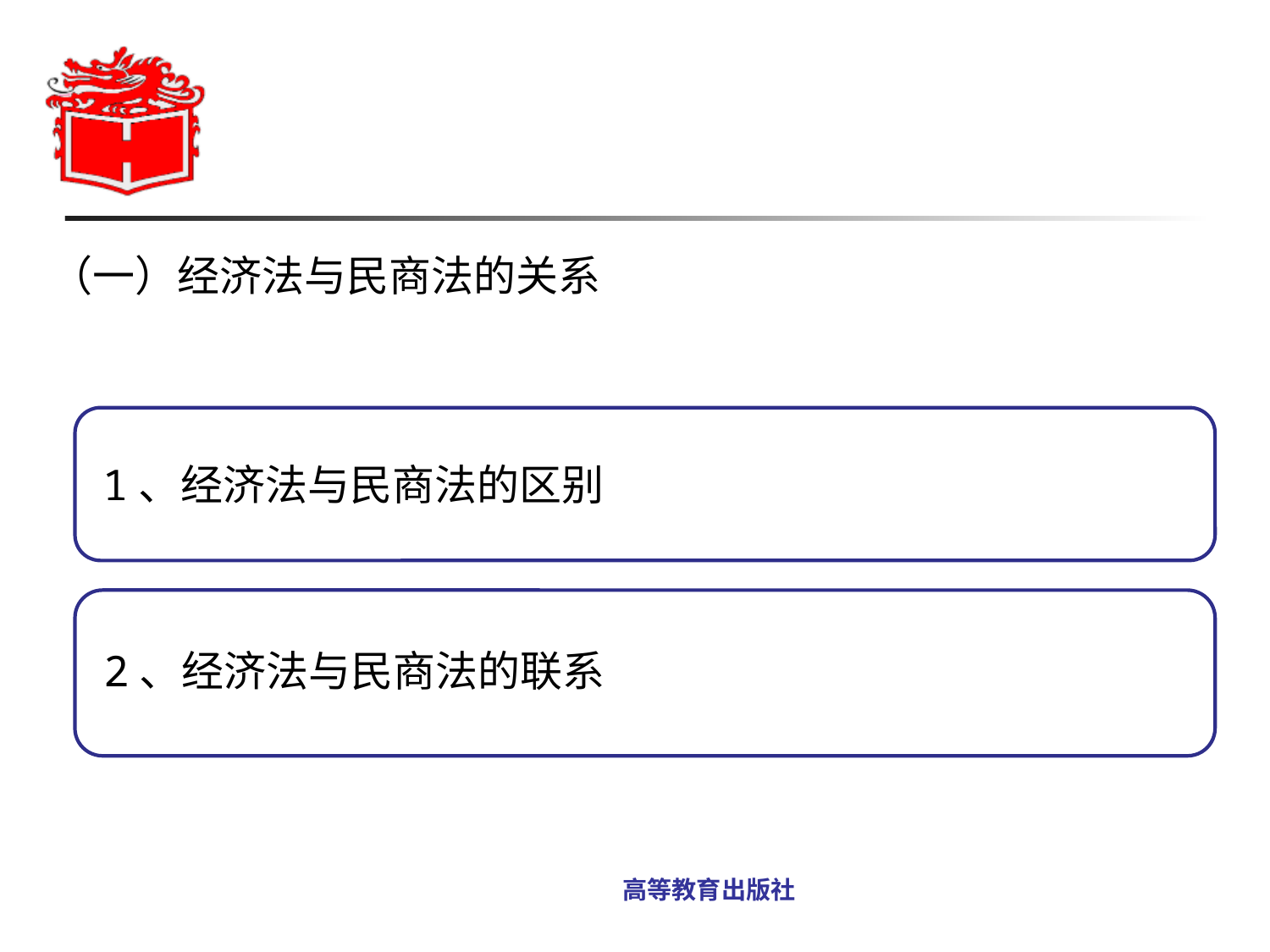

（一）经济法与民商法的关系

1、经济法与民商法的区别
2、经济法与民商法的联系

高等教育出版社